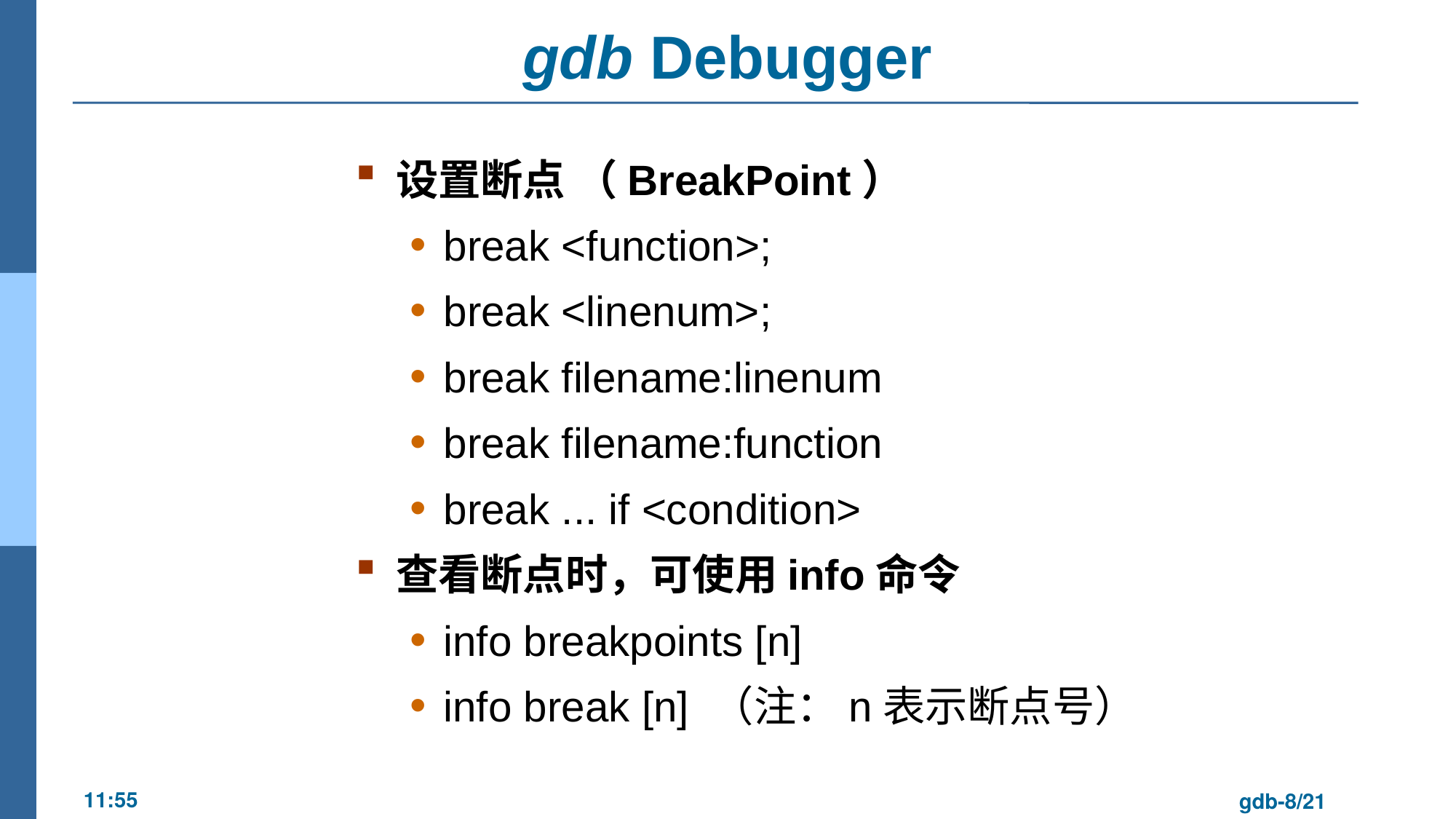

# gdb Debugger
设置断点 （BreakPoint）
break <function>;
break <linenum>;
break filename:linenum
break filename:function
break ... if <condition>
查看断点时，可使用info命令
info breakpoints [n]
info break [n] （注：n表示断点号）